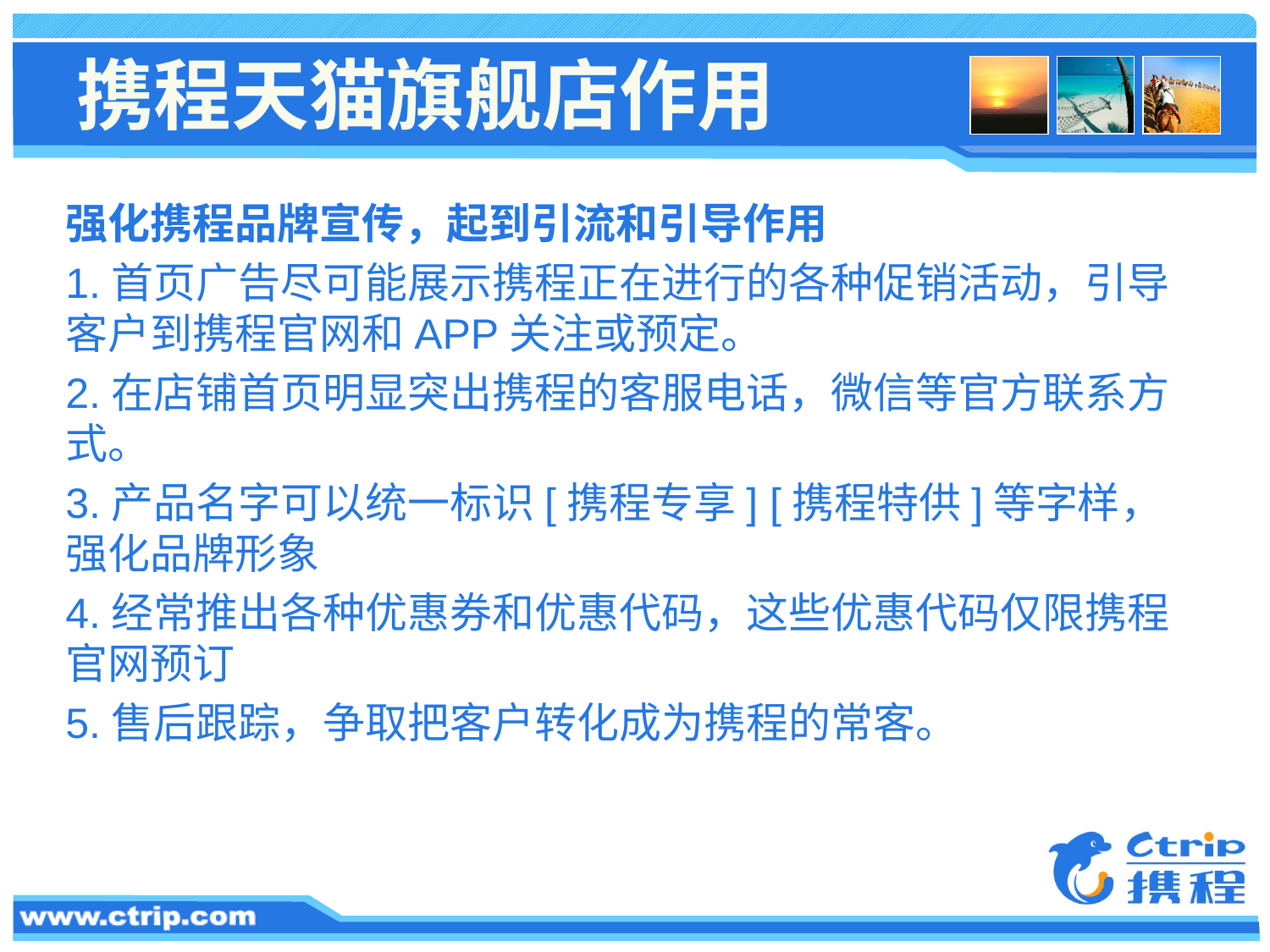

# 携程天猫旗舰店作用
强化携程品牌宣传，起到引流和引导作用
1.首页广告尽可能展示携程正在进行的各种促销活动，引导客户到携程官网和APP关注或预定。
2.在店铺首页明显突出携程的客服电话，微信等官方联系方式。
3.产品名字可以统一标识[携程专享] [携程特供]等字样，强化品牌形象
4.经常推出各种优惠券和优惠代码，这些优惠代码仅限携程官网预订
5.售后跟踪，争取把客户转化成为携程的常客。